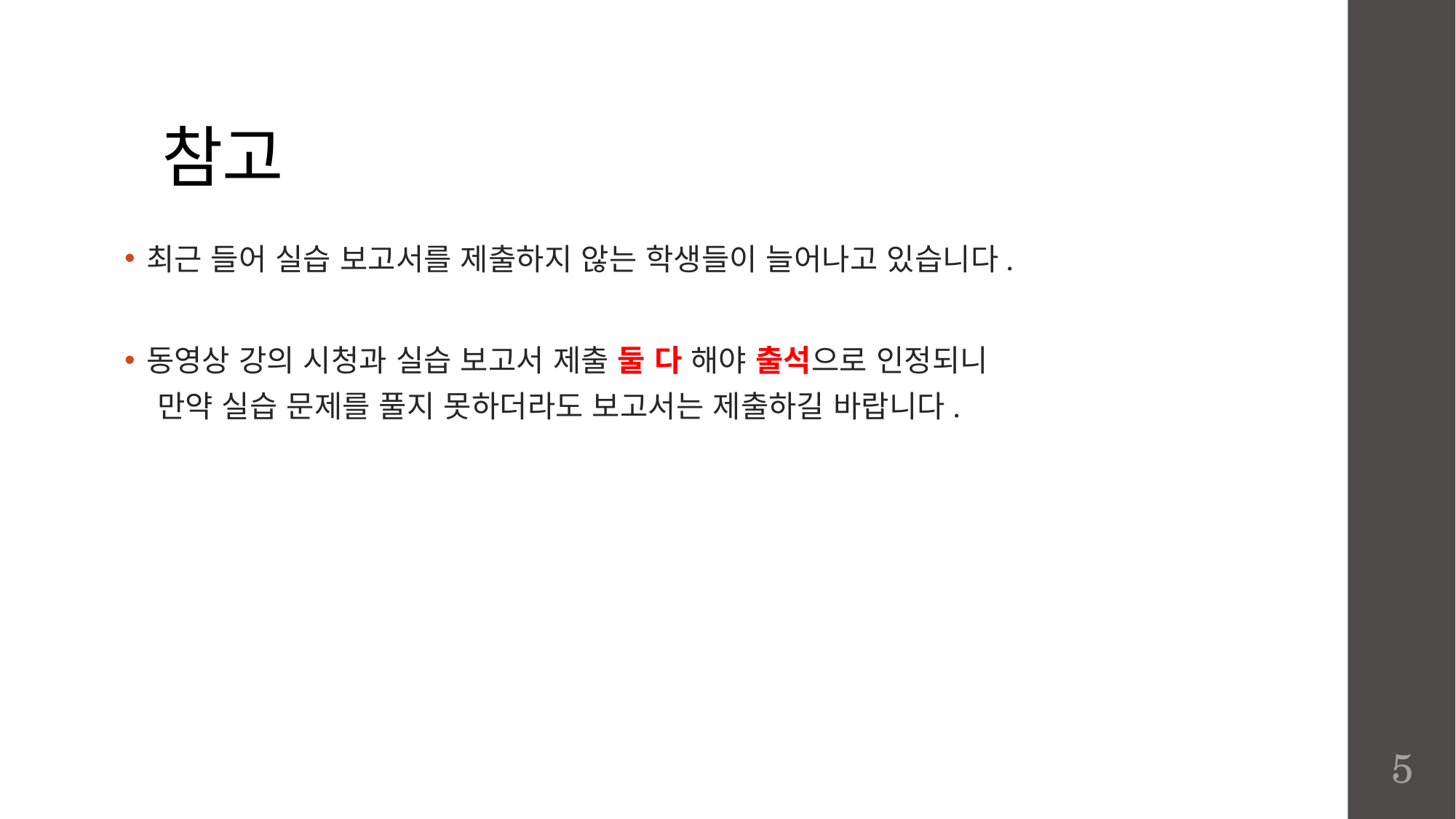

# 참고
최근 들어 실습 보고서를 제출하지 않는 학생들이 늘어나고 있습니다.

동영상 강의 시청과 실습 보고서 제출 둘 다 해야 출석으로 인정되니
   만약 실습 문제를 풀지 못하더라도 보고서는 제출하길 바랍니다.
5